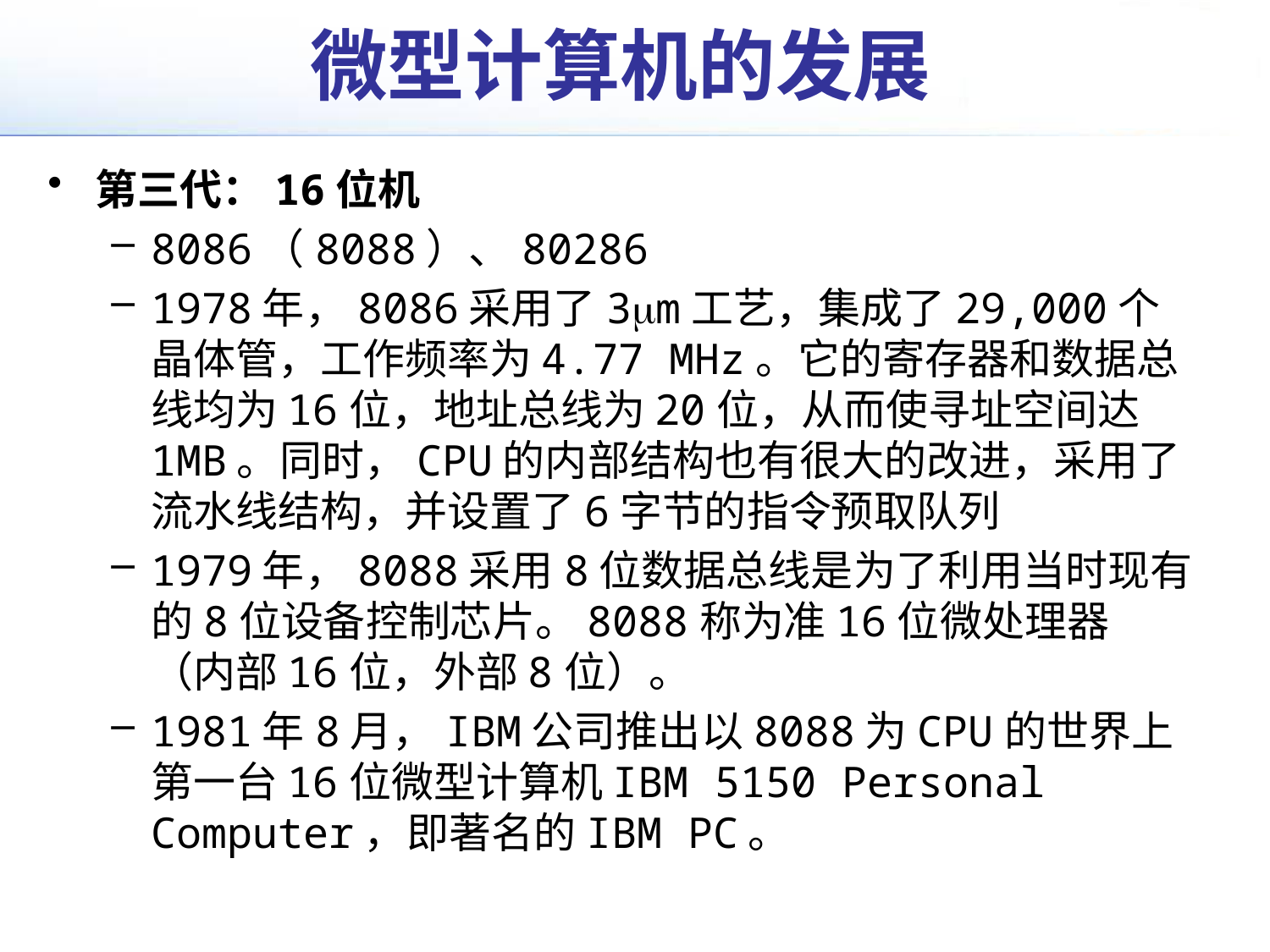

# 微型计算机的发展
第三代：16位机
8086（8088）、80286
1978年，8086采用了3μm工艺，集成了29,000个晶体管，工作频率为4.77 MHz。它的寄存器和数据总线均为16位，地址总线为20位，从而使寻址空间达1MB。同时，CPU的内部结构也有很大的改进，采用了流水线结构，并设置了6字节的指令预取队列
1979年，8088采用8位数据总线是为了利用当时现有的8位设备控制芯片。8088称为准16位微处理器（内部16位，外部8位）。
1981年8月，IBM公司推出以8088为CPU的世界上第一台16位微型计算机IBM 5150 Personal Computer，即著名的IBM PC。